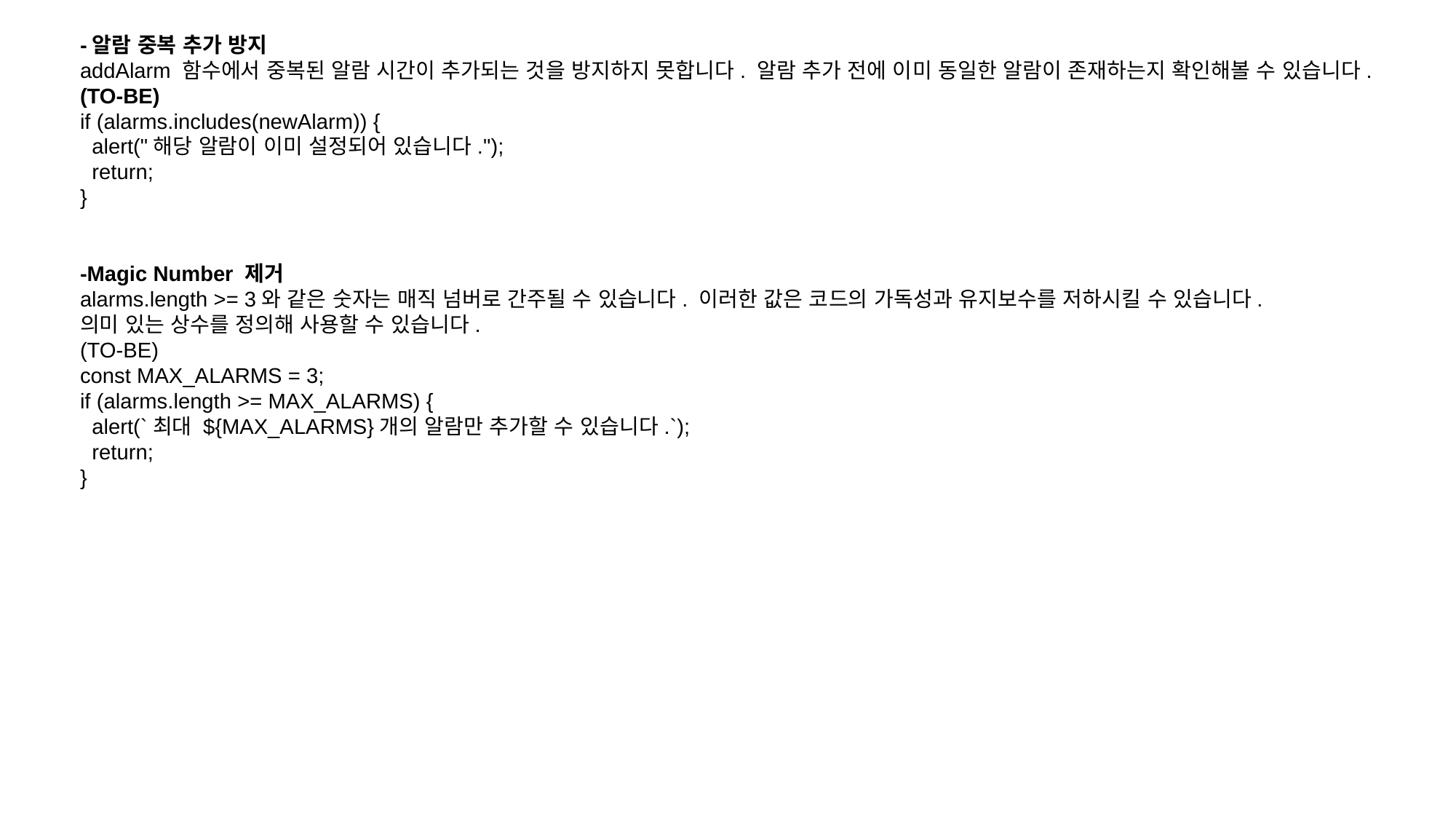

-알람 중복 추가 방지
addAlarm 함수에서 중복된 알람 시간이 추가되는 것을 방지하지 못합니다. 알람 추가 전에 이미 동일한 알람이 존재하는지 확인해볼 수 있습니다.
(TO-BE)
if (alarms.includes(newAlarm)) {
  alert("해당 알람이 이미 설정되어 있습니다.");
  return;
}

-Magic Number 제거
alarms.length >= 3와 같은 숫자는 매직 넘버로 간주될 수 있습니다. 이러한 값은 코드의 가독성과 유지보수를 저하시킬 수 있습니다.
의미 있는 상수를 정의해 사용할 수 있습니다.
(TO-BE)
const MAX_ALARMS = 3;
if (alarms.length >= MAX_ALARMS) {
  alert(`최대 ${MAX_ALARMS}개의 알람만 추가할 수 있습니다.`);
  return;
}